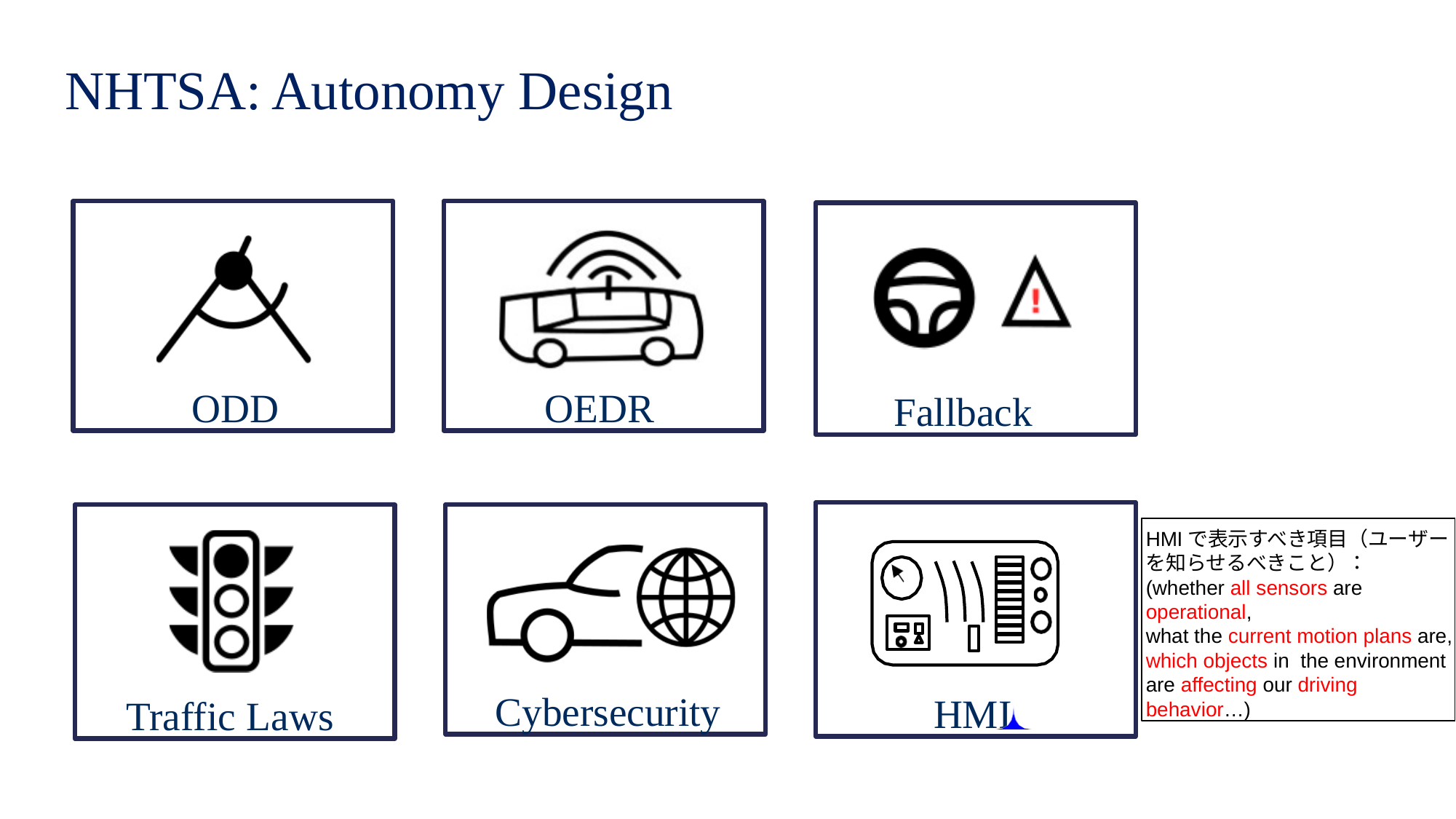

# NHTSA: Autonomy Design

ODD

OEDR

Fallback

HMI

Cybersecurity

Traffic Laws
HMIで表示すべき項目（ユーザーを知らせるべきこと）：
(whether all sensors are operational,
what the current motion plans are, which objects in  the environment are affecting our driving  behavior…)